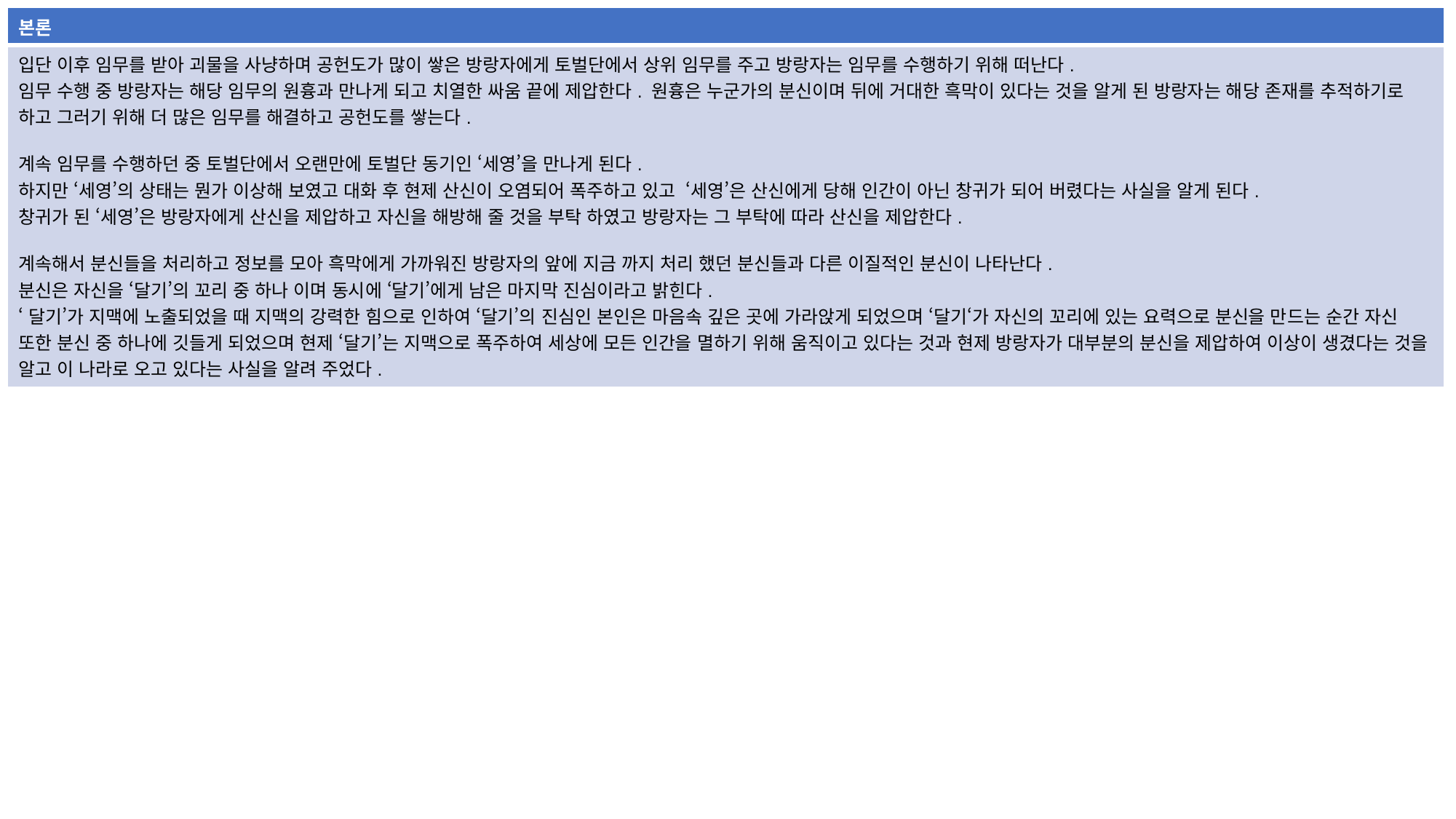

| 본론 |
| --- |
| 입단 이후 임무를 받아 괴물을 사냥하며 공헌도가 많이 쌓은 방랑자에게 토벌단에서 상위 임무를 주고 방랑자는 임무를 수행하기 위해 떠난다. 임무 수행 중 방랑자는 해당 임무의 원흉과 만나게 되고 치열한 싸움 끝에 제압한다. 원흉은 누군가의 분신이며 뒤에 거대한 흑막이 있다는 것을 알게 된 방랑자는 해당 존재를 추적하기로 하고 그러기 위해 더 많은 임무를 해결하고 공헌도를 쌓는다. 계속 임무를 수행하던 중 토벌단에서 오랜만에 토벌단 동기인 ‘세영’을 만나게 된다. 하지만 ‘세영’의 상태는 뭔가 이상해 보였고 대화 후 현제 산신이 오염되어 폭주하고 있고 ‘세영’은 산신에게 당해 인간이 아닌 창귀가 되어 버렸다는 사실을 알게 된다. 창귀가 된 ‘세영’은 방랑자에게 산신을 제압하고 자신을 해방해 줄 것을 부탁 하였고 방랑자는 그 부탁에 따라 산신을 제압한다. 계속해서 분신들을 처리하고 정보를 모아 흑막에게 가까워진 방랑자의 앞에 지금 까지 처리 했던 분신들과 다른 이질적인 분신이 나타난다. 분신은 자신을 ‘달기’의 꼬리 중 하나 이며 동시에 ‘달기’에게 남은 마지막 진심이라고 밝힌다. ‘달기’가 지맥에 노출되었을 때 지맥의 강력한 힘으로 인하여 ‘달기’의 진심인 본인은 마음속 깊은 곳에 가라앉게 되었으며 ‘달기‘가 자신의 꼬리에 있는 요력으로 분신을 만드는 순간 자신 또한 분신 중 하나에 깃들게 되었으며 현제 ‘달기’는 지맥으로 폭주하여 세상에 모든 인간을 멸하기 위해 움직이고 있다는 것과 현제 방랑자가 대부분의 분신을 제압하여 이상이 생겼다는 것을 알고 이 나라로 오고 있다는 사실을 알려 주었다. |